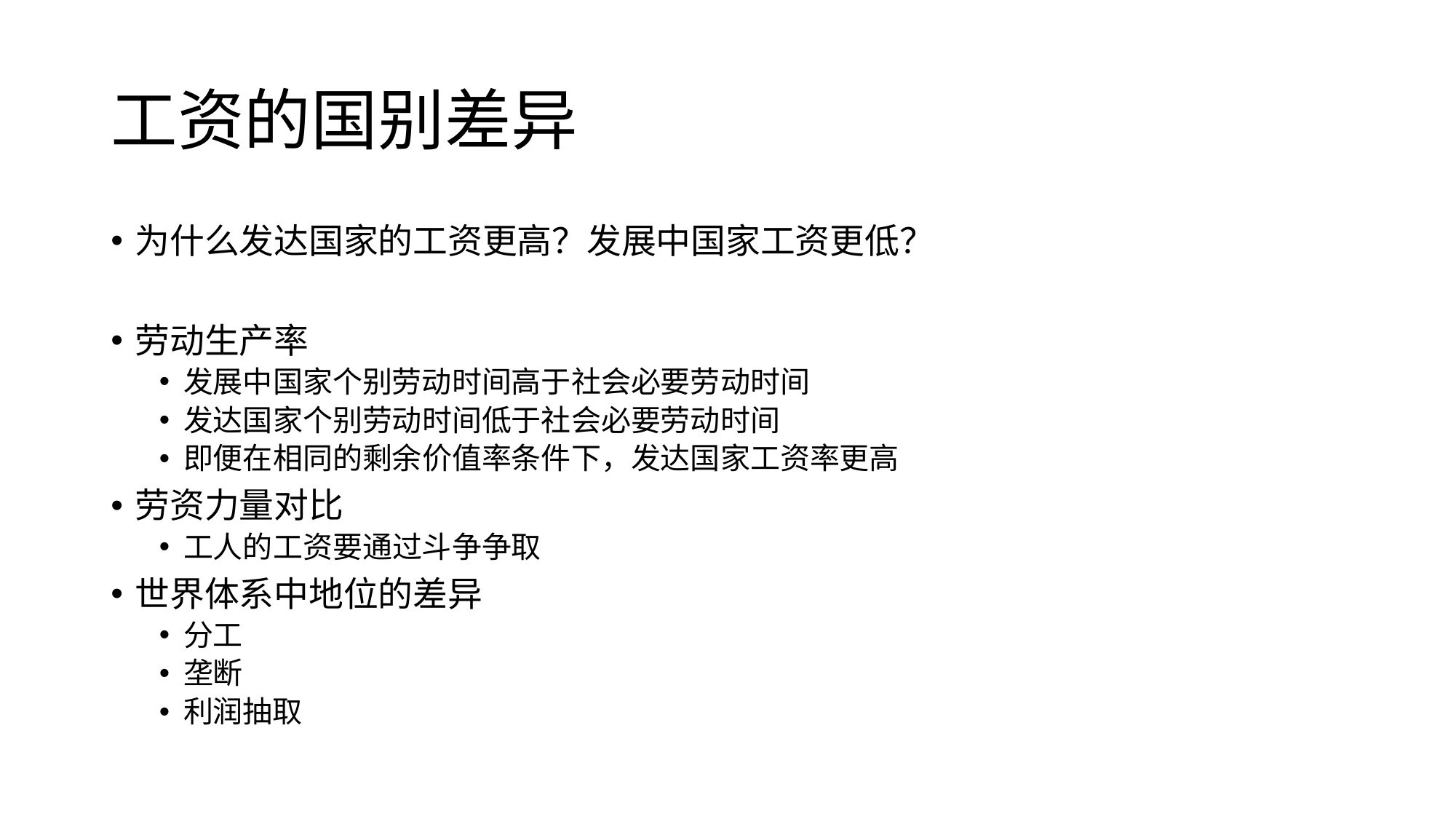

# 工资的国别差异
为什么发达国家的工资更高？发展中国家工资更低？

劳动生产率
发展中国家个别劳动时间高于社会必要劳动时间
发达国家个别劳动时间低于社会必要劳动时间
即便在相同的剩余价值率条件下，发达国家工资率更高
劳资力量对比
工人的工资要通过斗争争取
世界体系中地位的差异
分工
垄断
利润抽取